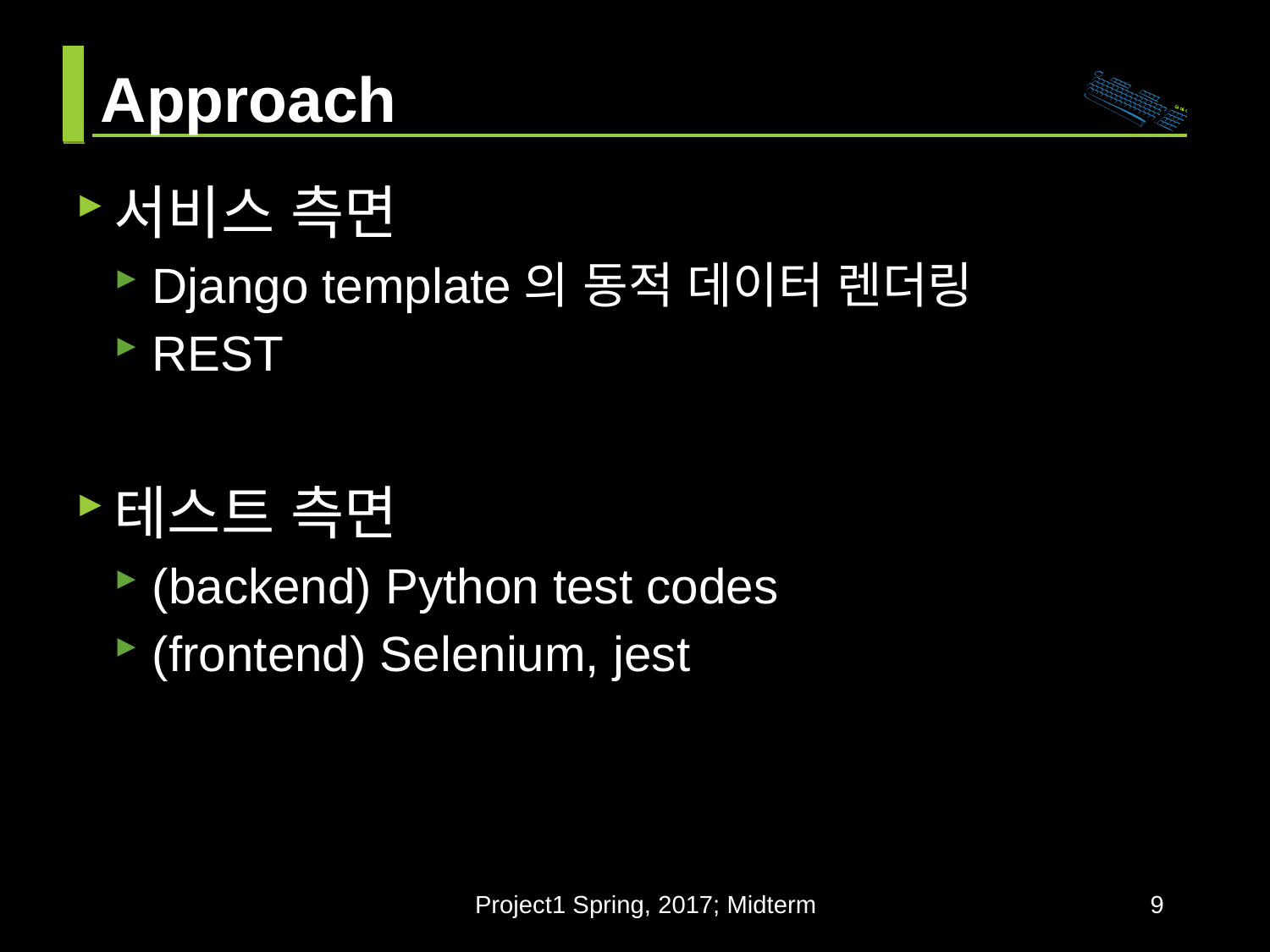

# Approach
서비스 측면
Django template의 동적 데이터 렌더링
REST

테스트 측면
(backend) Python test codes
(frontend) Selenium, jest

Project1 Spring, 2017; Midterm
9